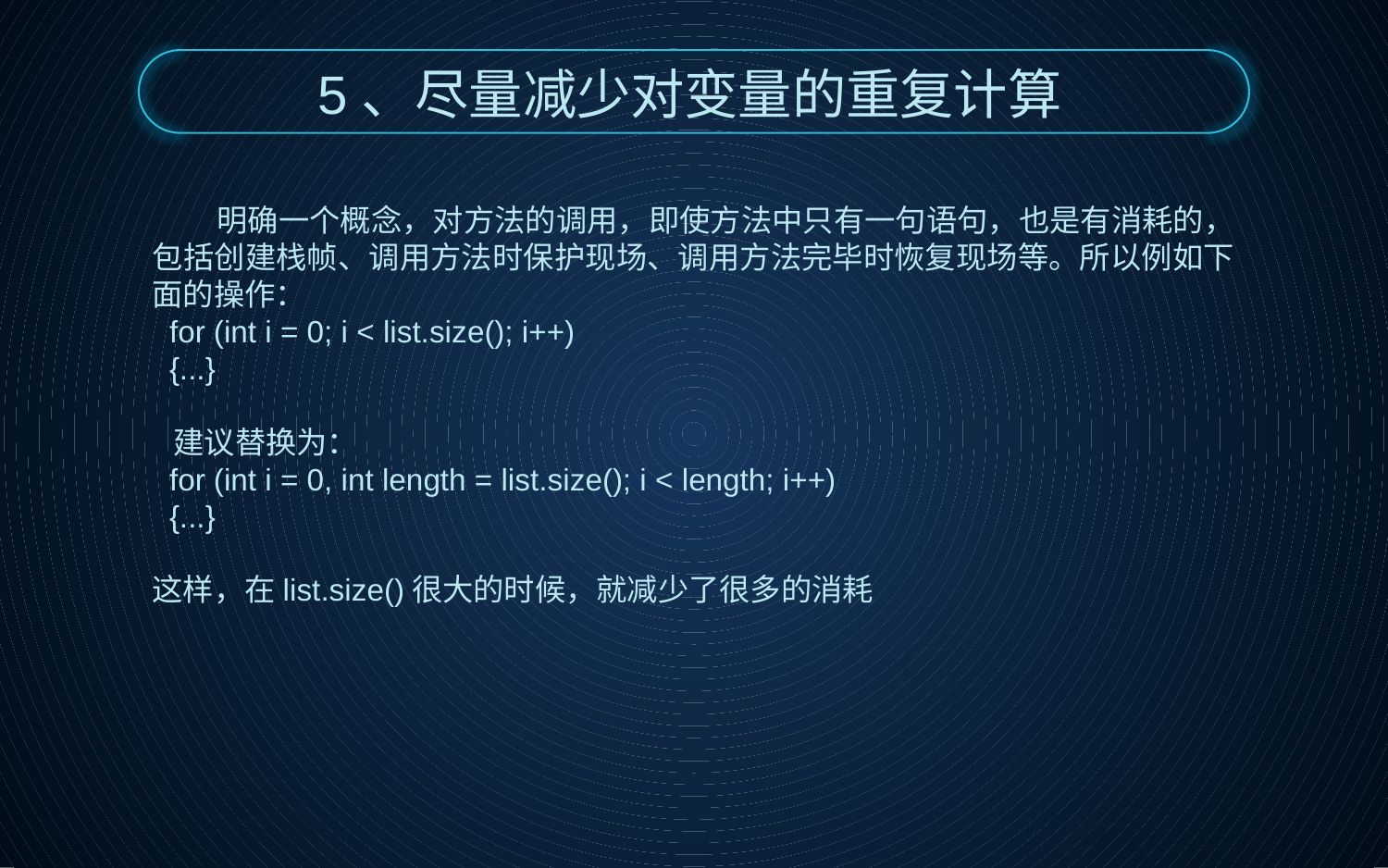

5、尽量减少对变量的重复计算

        明确一个概念，对方法的调用，即使方法中只有一句语句，也是有消耗的，包括创建栈帧、调用方法时保护现场、调用方法完毕时恢复现场等。所以例如下面的操作：
  for (int i = 0; i < list.size(); i++)
  {...}

  建议替换为：
  for (int i = 0, int length = list.size(); i < length; i++)
  {...}

这样，在list.size()很大的时候，就减少了很多的消耗